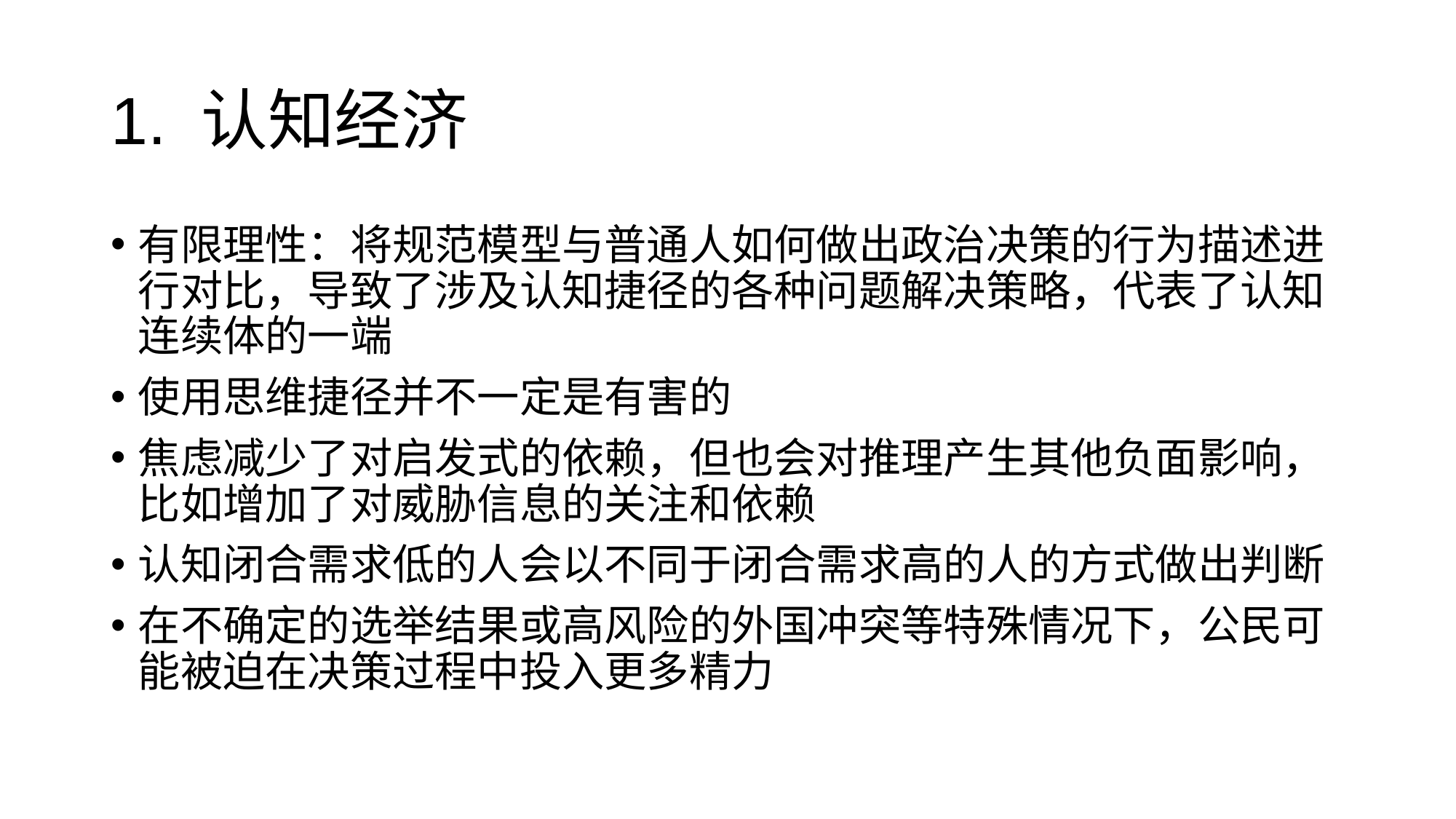

# 1. 认知经济
有限理性：将规范模型与普通人如何做出政治决策的行为描述进行对比，导致了涉及认知捷径的各种问题解决策略，代表了认知连续体的一端
使用思维捷径并不一定是有害的
焦虑减少了对启发式的依赖，但也会对推理产生其他负面影响，比如增加了对威胁信息的关注和依赖
认知闭合需求低的人会以不同于闭合需求高的人的方式做出判断
在不确定的选举结果或高风险的外国冲突等特殊情况下，公民可能被迫在决策过程中投入更多精力